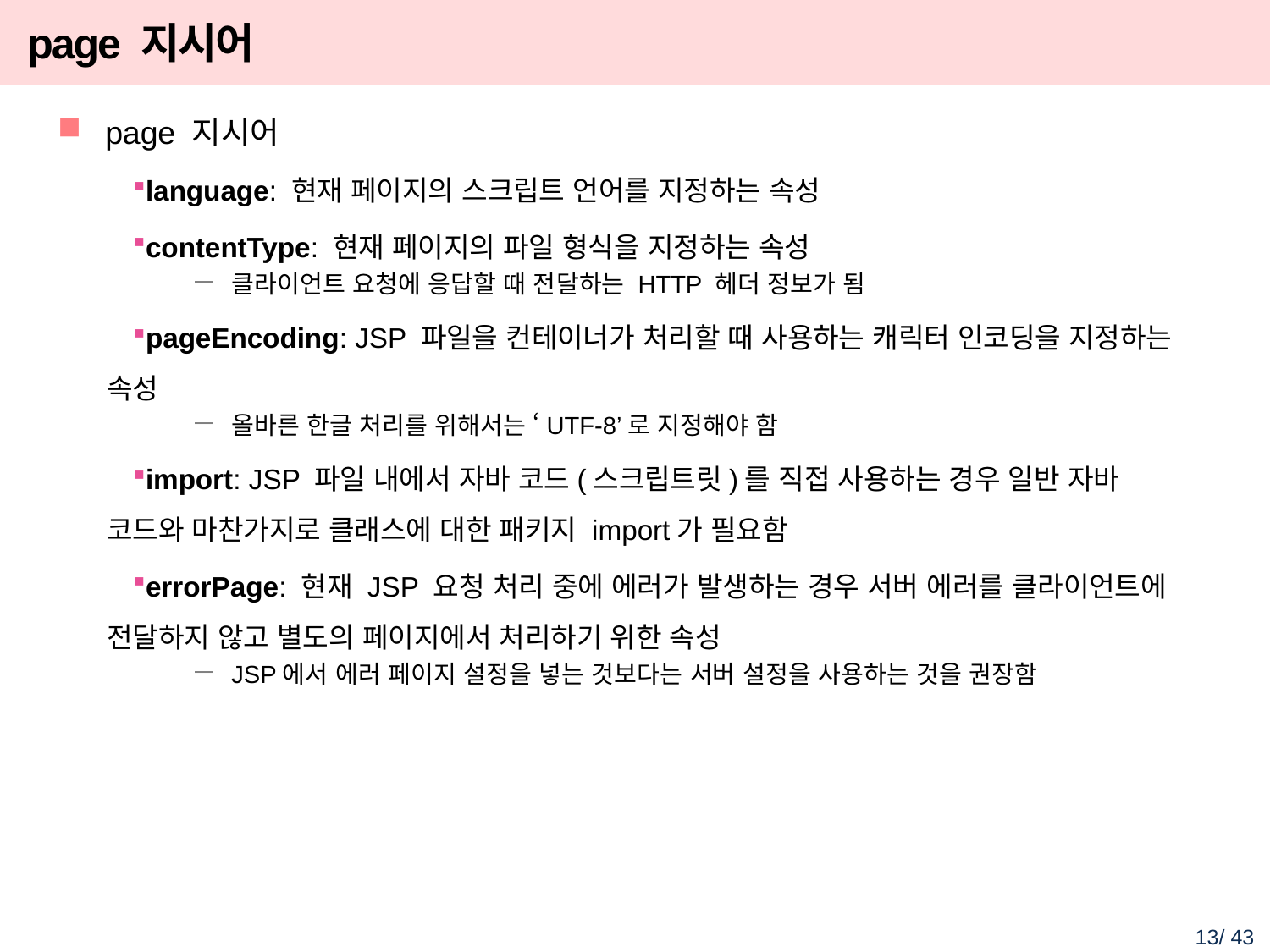

# page 지시어
page 지시어
language: 현재 페이지의 스크립트 언어를 지정하는 속성
contentType: 현재 페이지의 파일 형식을 지정하는 속성
클라이언트 요청에 응답할 때 전달하는 HTTP 헤더 정보가 됨
pageEncoding: JSP 파일을 컨테이너가 처리할 때 사용하는 캐릭터 인코딩을 지정하는 속성
올바른 한글 처리를 위해서는 ‘UTF-8’로 지정해야 함
import: JSP 파일 내에서 자바 코드(스크립트릿)를 직접 사용하는 경우 일반 자바 코드와 마찬가지로 클래스에 대한 패키지 import가 필요함
errorPage: 현재 JSP 요청 처리 중에 에러가 발생하는 경우 서버 에러를 클라이언트에 전달하지 않고 별도의 페이지에서 처리하기 위한 속성
JSP에서 에러 페이지 설정을 넣는 것보다는 서버 설정을 사용하는 것을 권장함